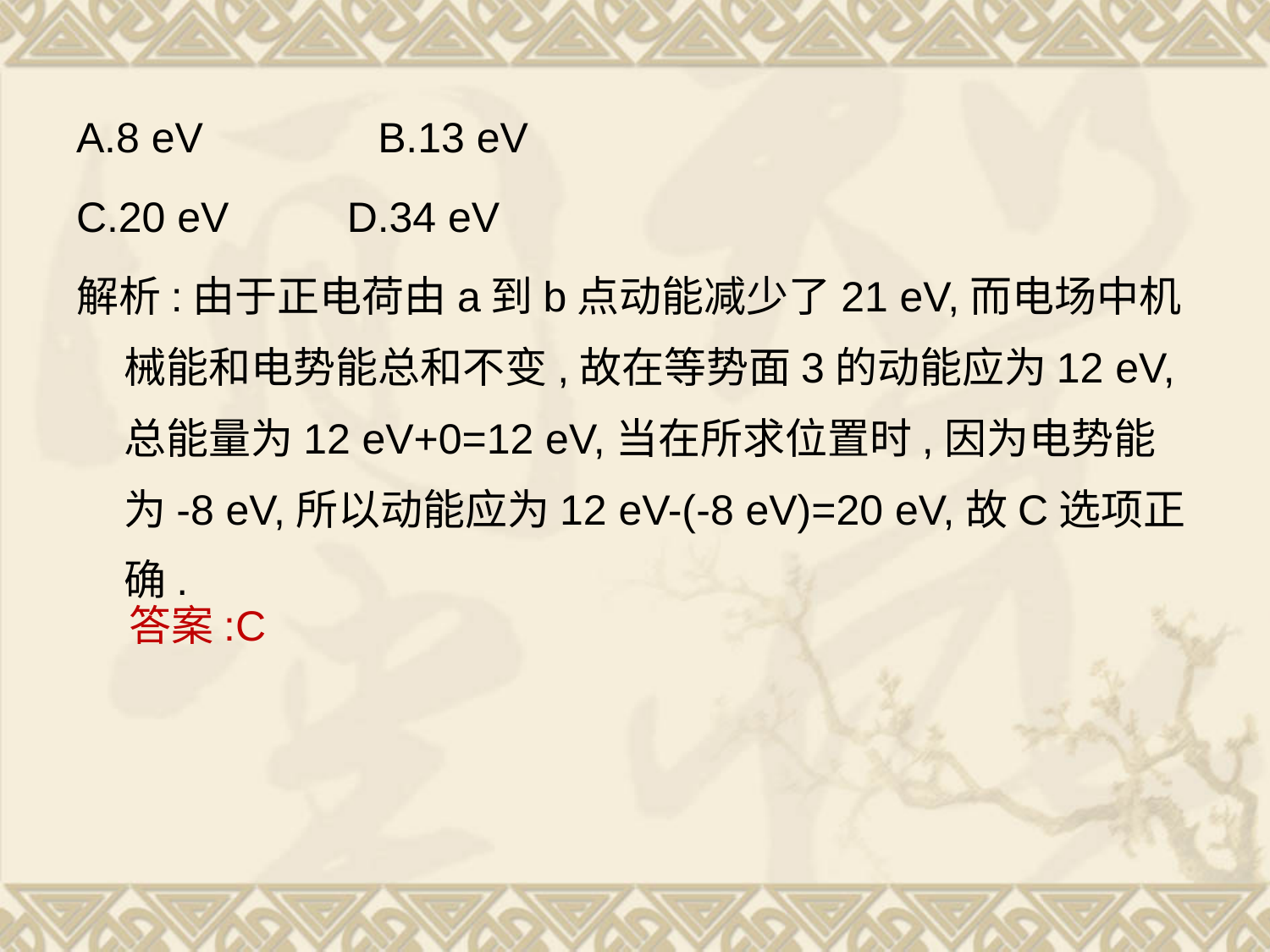

A.8 eV          	B.13 eV
C.20 eV          D.34 eV
解析:由于正电荷由a到b点动能减少了21 eV,而电场中机械能和电势能总和不变,故在等势面3的动能应为12 eV,总能量为12 eV+0=12 eV,当在所求位置时,因为电势能为-8 eV,所以动能应为12 eV-(-8 eV)=20 eV,故C选项正确.
答案:C